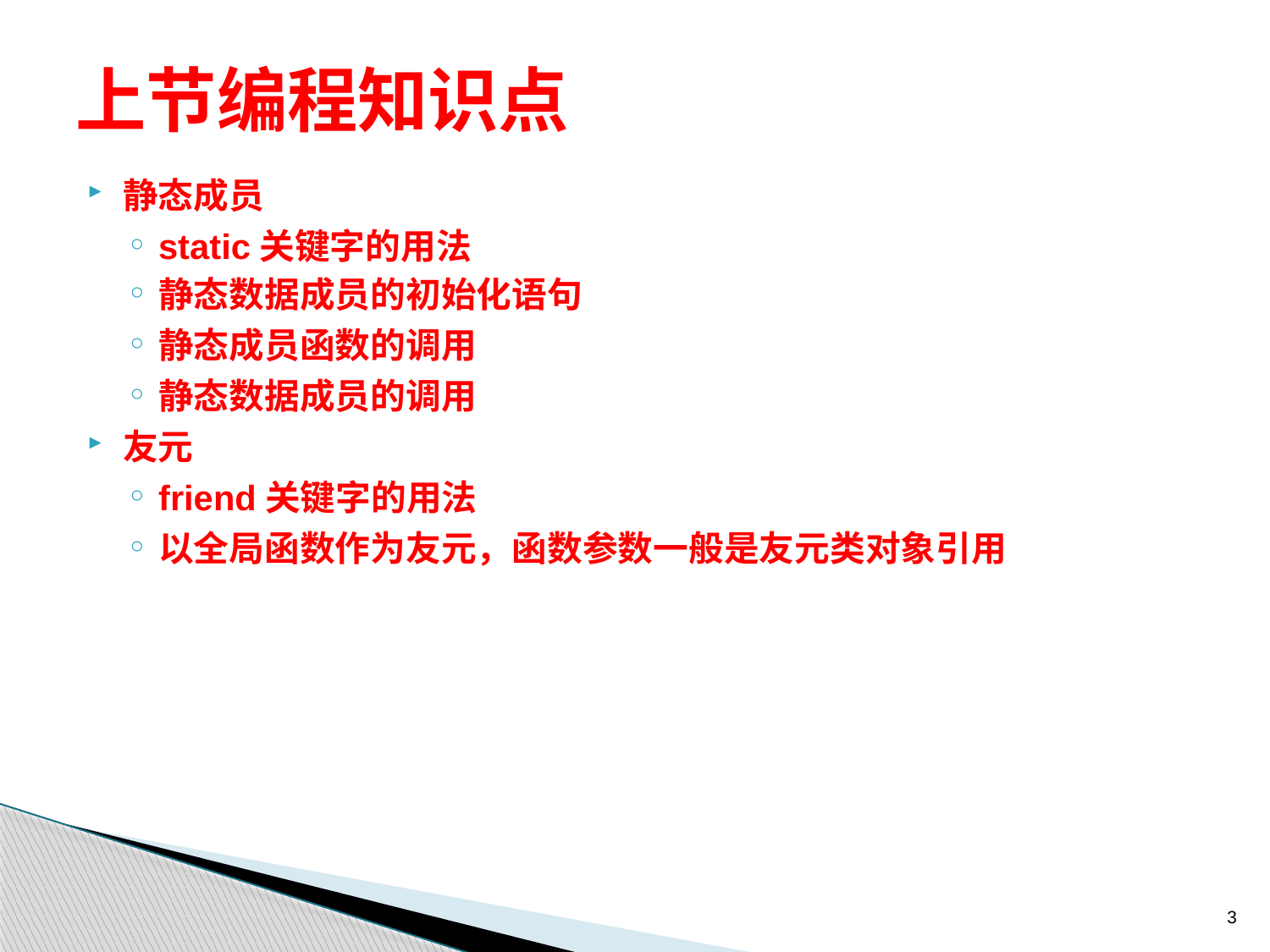

# 上节编程知识点
静态成员
static关键字的用法
静态数据成员的初始化语句
静态成员函数的调用
静态数据成员的调用
友元
friend关键字的用法
以全局函数作为友元，函数参数一般是友元类对象引用

3